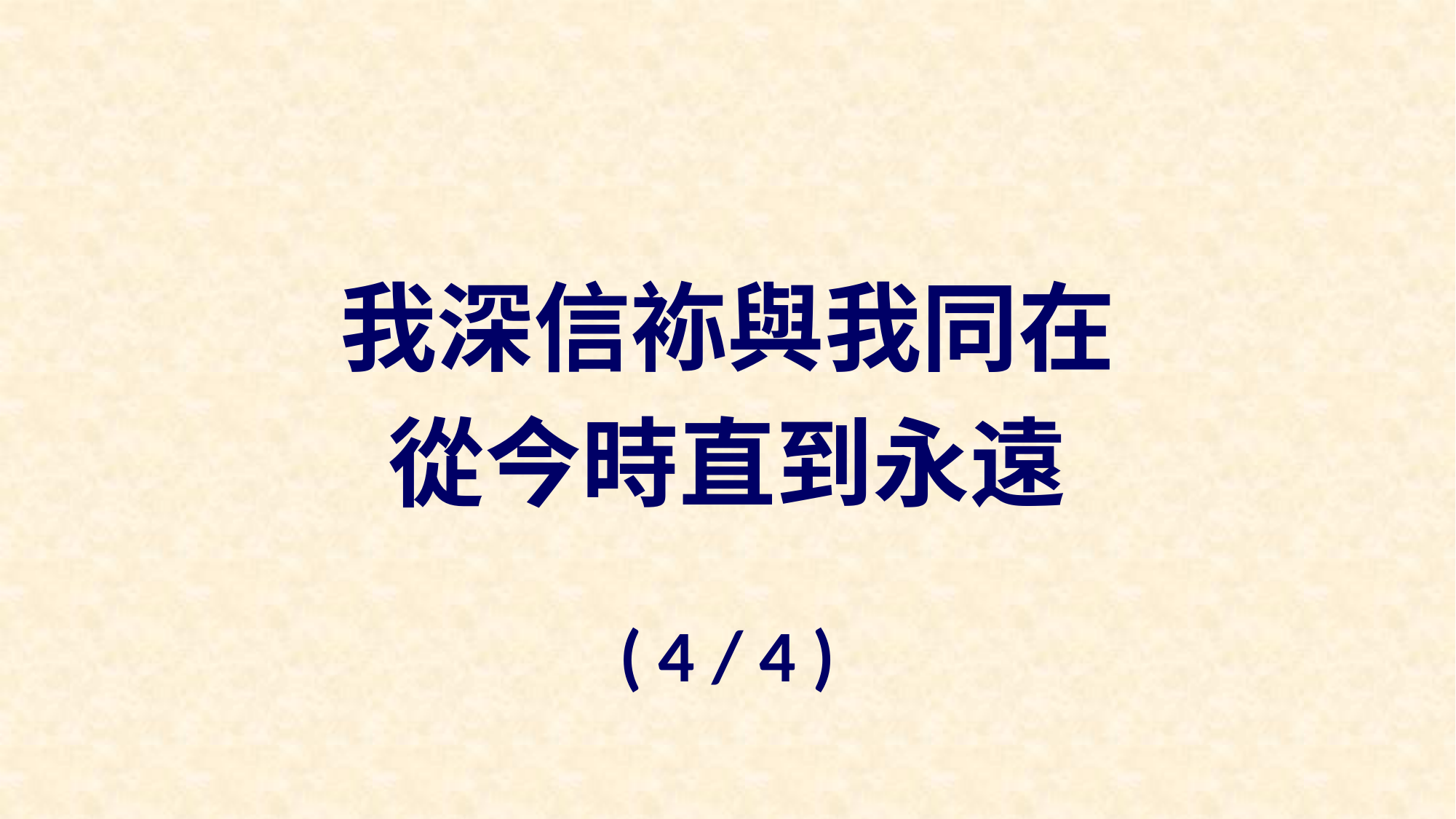

我深信袮與我同在
從今時直到永遠
( 4 / 4 )